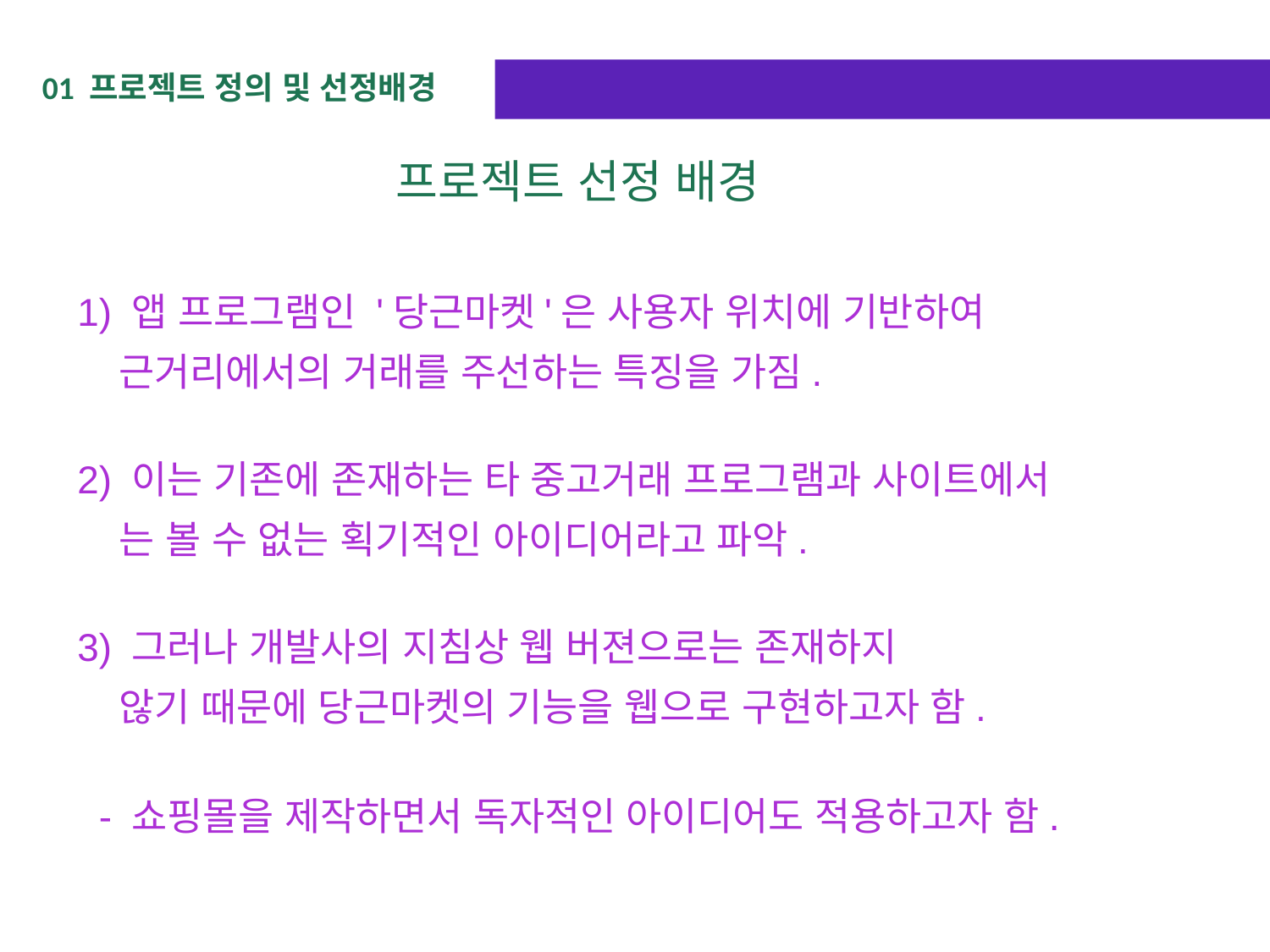

01 프로젝트 정의 및 선정배경
                          프로젝트 선정 배경

1) 앱 프로그램인 '당근마켓'은 사용자 위치에 기반하여
   근거리에서의 거래를 주선하는 특징을 가짐.

2) 이는 기존에 존재하는 타 중고거래 프로그램과 사이트에서
   는 볼 수 없는 획기적인 아이디어라고 파악.

3) 그러나 개발사의 지침상 웹 버젼으로는 존재하지
   않기 때문에 당근마켓의 기능을 웹으로 구현하고자 함.

  - 쇼핑몰을 제작하면서 독자적인 아이디어도 적용하고자 함.